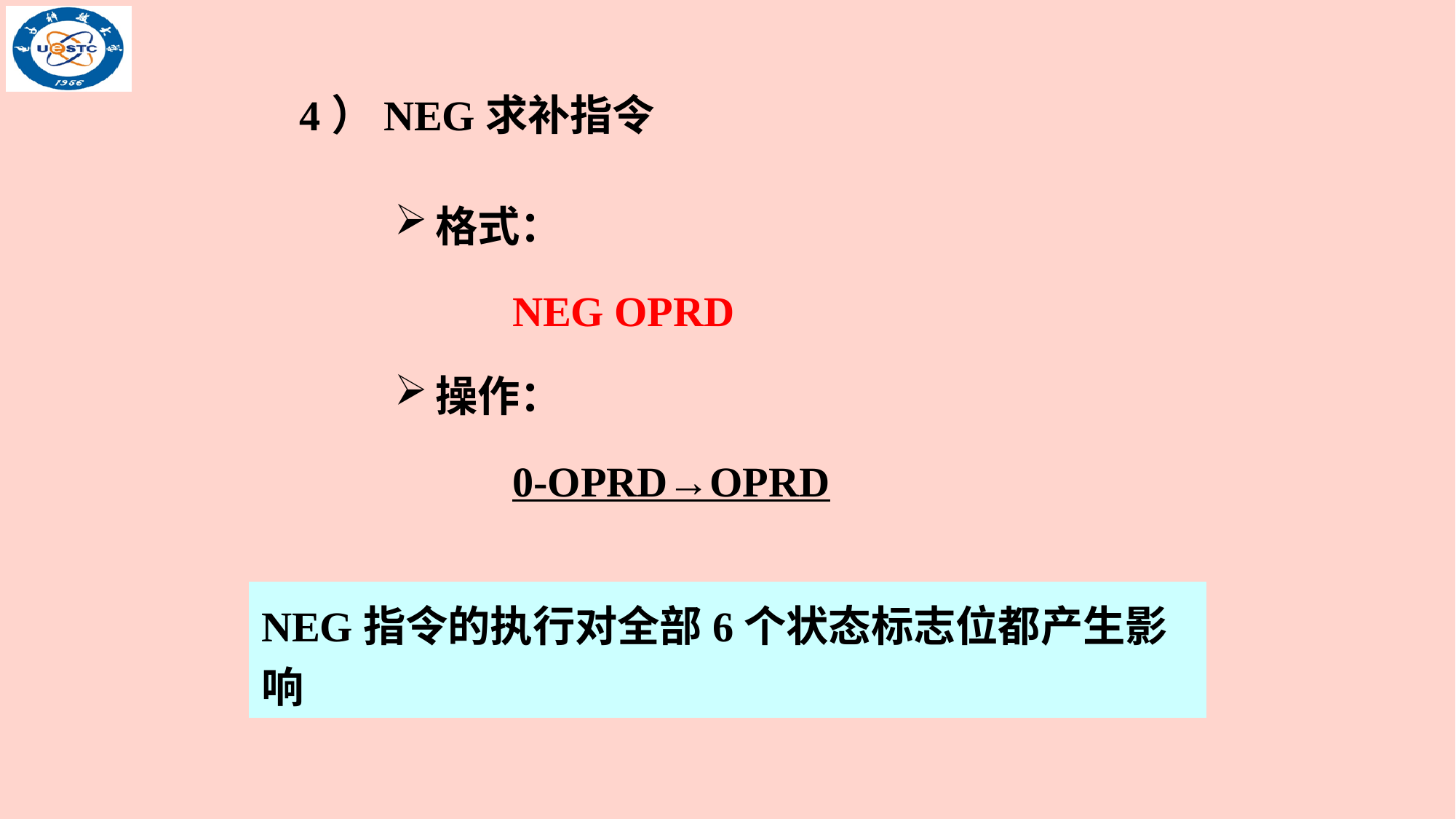

4）NEG求补指令
格式：
      NEG OPRD
操作：
      0-OPRD→OPRD
NEG指令的执行对全部6个状态标志位都产生影响